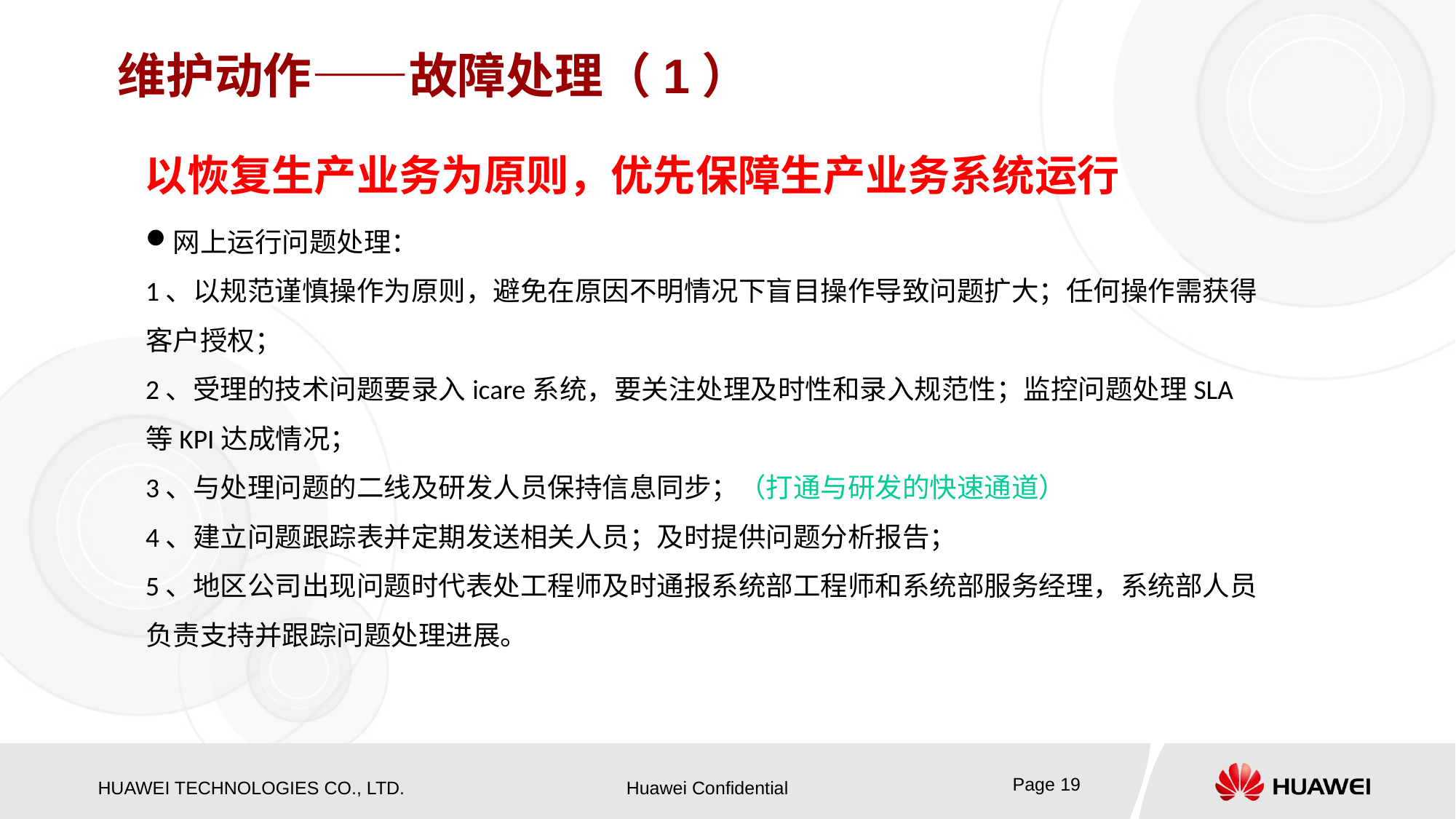

# 维护动作——故障处理（1）
以恢复生产业务为原则，优先保障生产业务系统运行
网上运行问题处理：
1、以规范谨慎操作为原则，避免在原因不明情况下盲目操作导致问题扩大；任何操作需获得客户授权；
2、受理的技术问题要录入icare系统，要关注处理及时性和录入规范性；监控问题处理SLA等KPI达成情况；
3、与处理问题的二线及研发人员保持信息同步；（打通与研发的快速通道）
4、建立问题跟踪表并定期发送相关人员；及时提供问题分析报告；
5、地区公司出现问题时代表处工程师及时通报系统部工程师和系统部服务经理，系统部人员负责支持并跟踪问题处理进展。